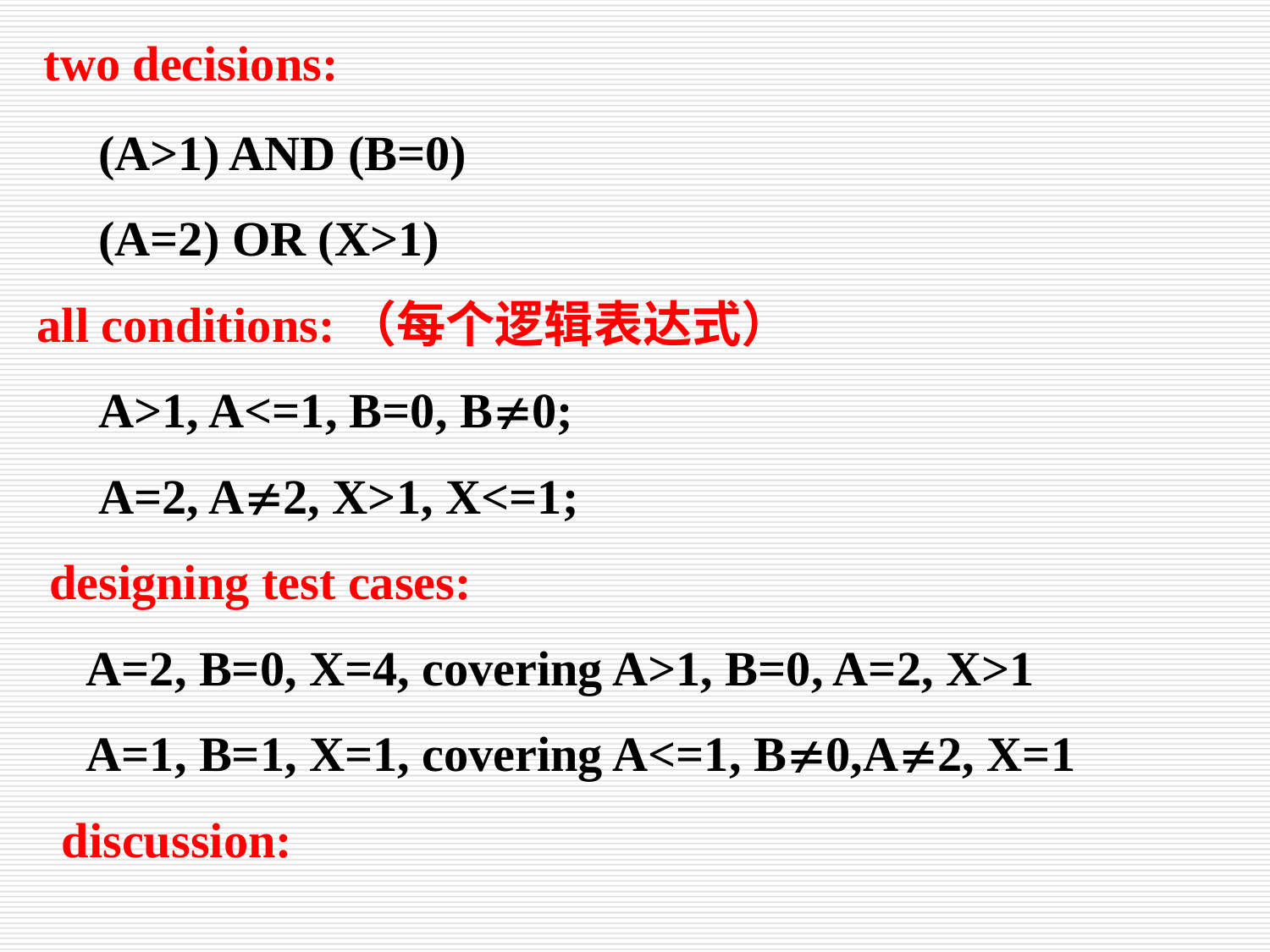

two decisions:
       (A>1) AND (B=0)
       (A=2) OR (X>1)
  all conditions:（每个逻辑表达式）
       A>1, A<=1, B=0, B≠0;
       A=2, A≠2, X>1, X<=1;
   designing test cases:
      A=2, B=0, X=4, covering A>1, B=0, A=2, X>1
      A=1, B=1, X=1, covering A<=1, B≠0,A≠2, X=1
    discussion: